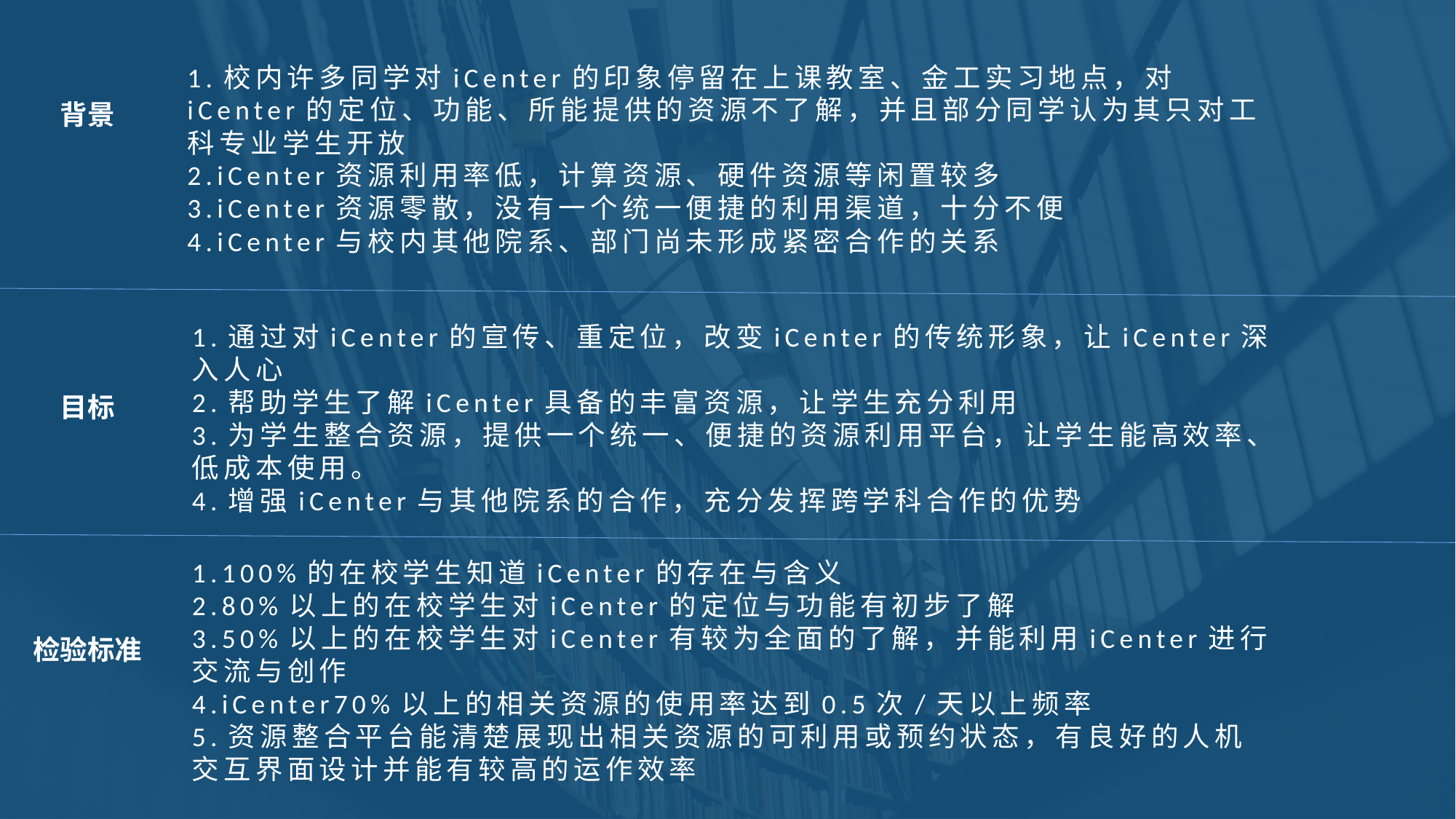

1.校内许多同学对iCenter的印象停留在上课教室、金工实习地点，对iCenter的定位、功能、所能提供的资源不了解，并且部分同学认为其只对工科专业学生开放
2.iCenter资源利用率低，计算资源、硬件资源等闲置较多
3.iCenter资源零散，没有一个统一便捷的利用渠道，十分不便
4.iCenter与校内其他院系、部门尚未形成紧密合作的关系

背景
1.通过对iCenter的宣传、重定位，改变iCenter的传统形象，让iCenter深入人心
2.帮助学生了解iCenter具备的丰富资源，让学生充分利用
3.为学生整合资源，提供一个统一、便捷的资源利用平台，让学生能高效率、低成本使用。
4.增强iCenter与其他院系的合作，充分发挥跨学科合作的优势
目标
1.100%的在校学生知道iCenter的存在与含义
2.80%以上的在校学生对iCenter的定位与功能有初步了解
3.50%以上的在校学生对iCenter有较为全面的了解，并能利用iCenter进行交流与创作
4.iCenter70%以上的相关资源的使用率达到0.5次/天以上频率
5.资源整合平台能清楚展现出相关资源的可利用或预约状态，有良好的人机交互界面设计并能有较高的运作效率
检验标准